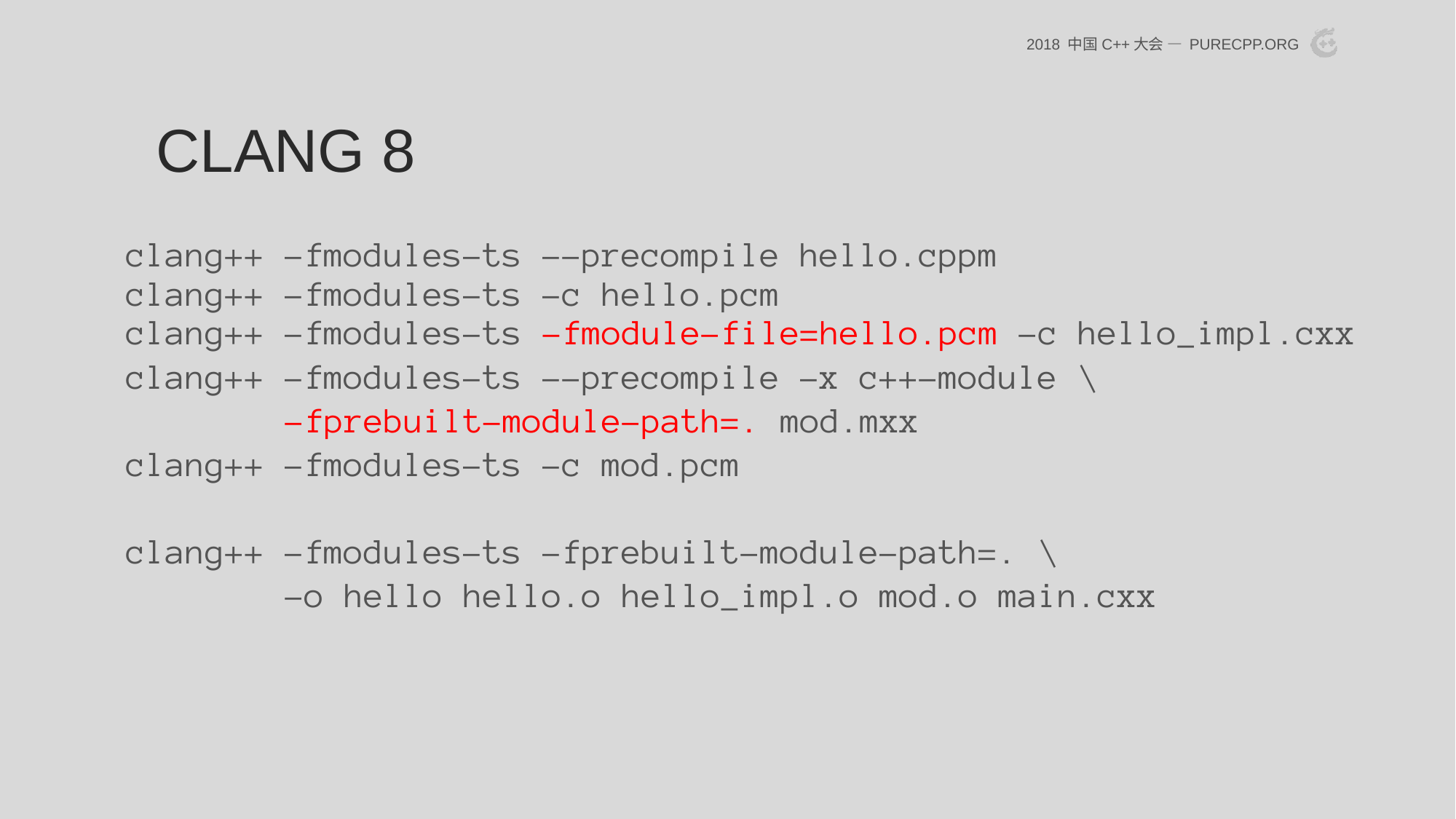

# Clang 8
2018 中国C++大会 — purecpp.org
clang++ -fmodules-ts --precompile hello.cppm
clang++ -fmodules-ts -c hello.pcm
clang++ -fmodules-ts -fmodule-file=hello.pcm -c hello_impl.cxx
clang++ -fmodules-ts --precompile -x c++-module \
        -fprebuilt-module-path=. mod.mxx
clang++ -fmodules-ts -c mod.pcm

clang++ -fmodules-ts -fprebuilt-module-path=. \
        -o hello hello.o hello_impl.o mod.o main.cxx